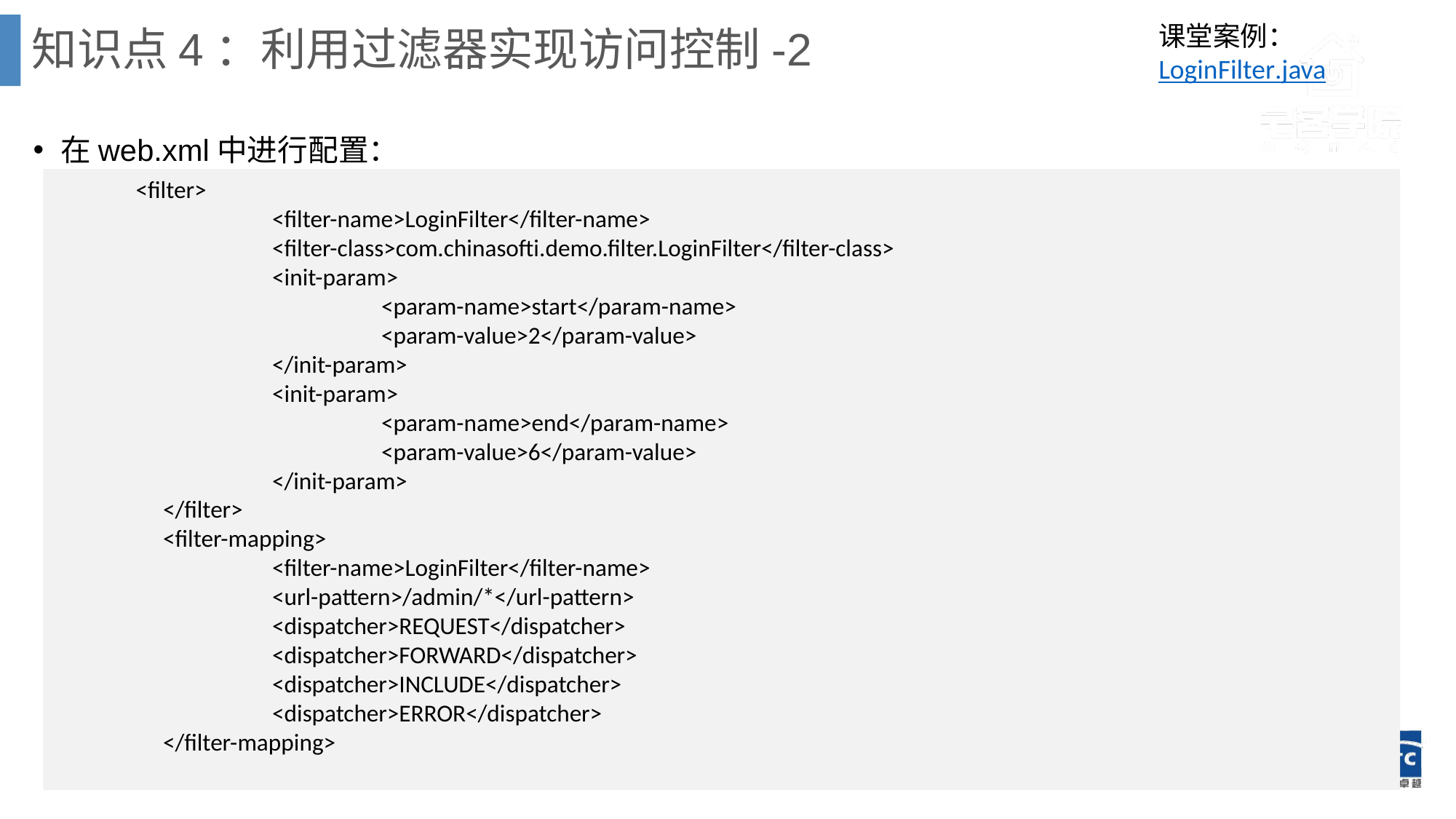

# 知识点4：利用过滤器实现访问控制-2
课堂案例：
LoginFilter.java
在web.xml中进行配置：

               <filter>
		<filter-name>LoginFilter</filter-name>
		<filter-class>com.chinasofti.demo.filter.LoginFilter</filter-class>
		<init-param>
			<param-name>start</param-name>
			<param-value>2</param-value>
		</init-param>
		<init-param>
			<param-name>end</param-name>
			<param-value>6</param-value>
		</init-param>
	</filter>
	<filter-mapping>
		<filter-name>LoginFilter</filter-name>
		<url-pattern>/admin/*</url-pattern>
		<dispatcher>REQUEST</dispatcher>
		<dispatcher>FORWARD</dispatcher>
		<dispatcher>INCLUDE</dispatcher>
		<dispatcher>ERROR</dispatcher>
	</filter-mapping>